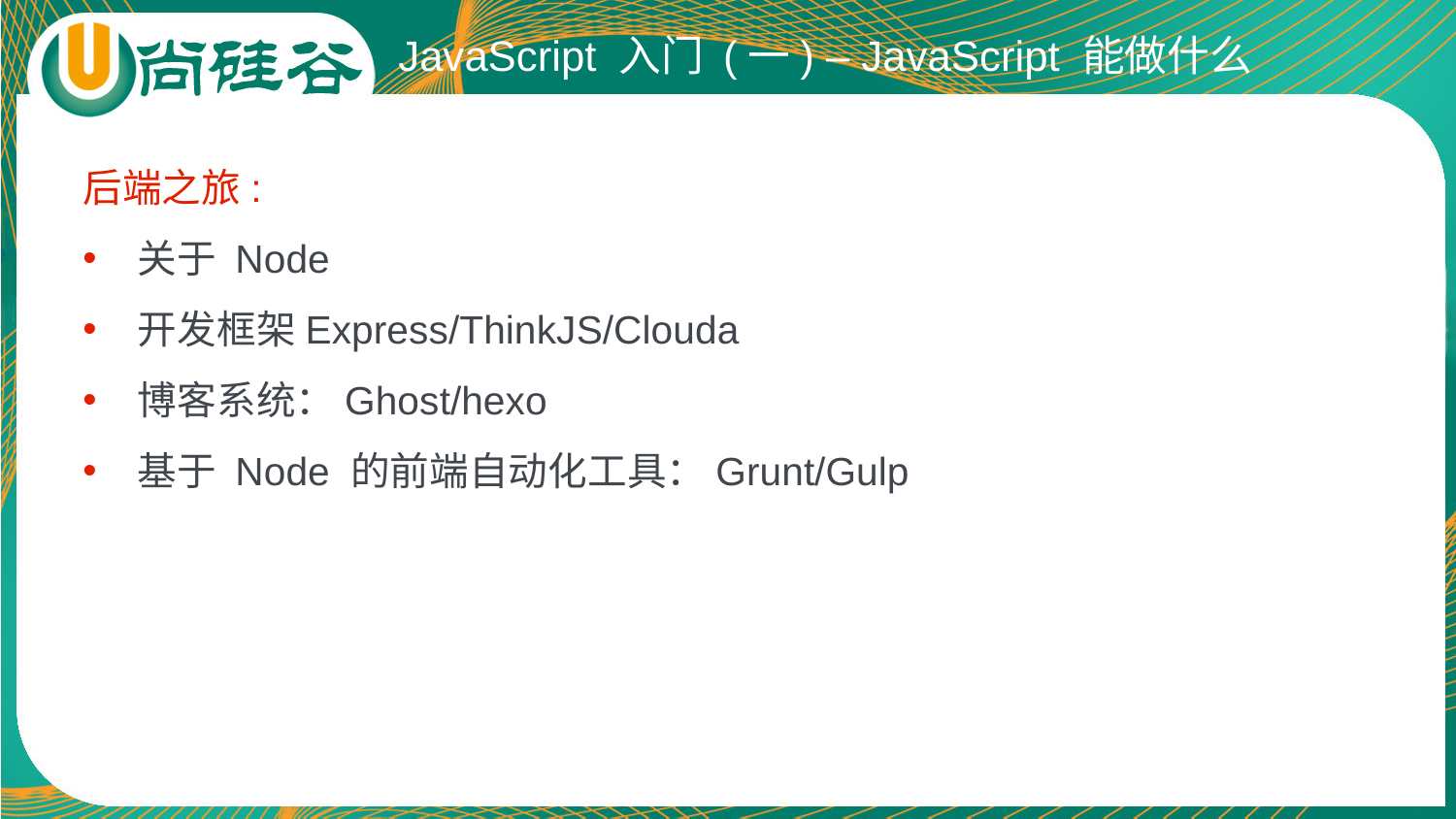

# JavaScript 入门 (一) – JavaScript 能做什么
后端之旅:
关于 Node
开发框架Express/ThinkJS/Clouda
博客系统：Ghost/hexo
基于 Node 的前端自动化工具：Grunt/Gulp